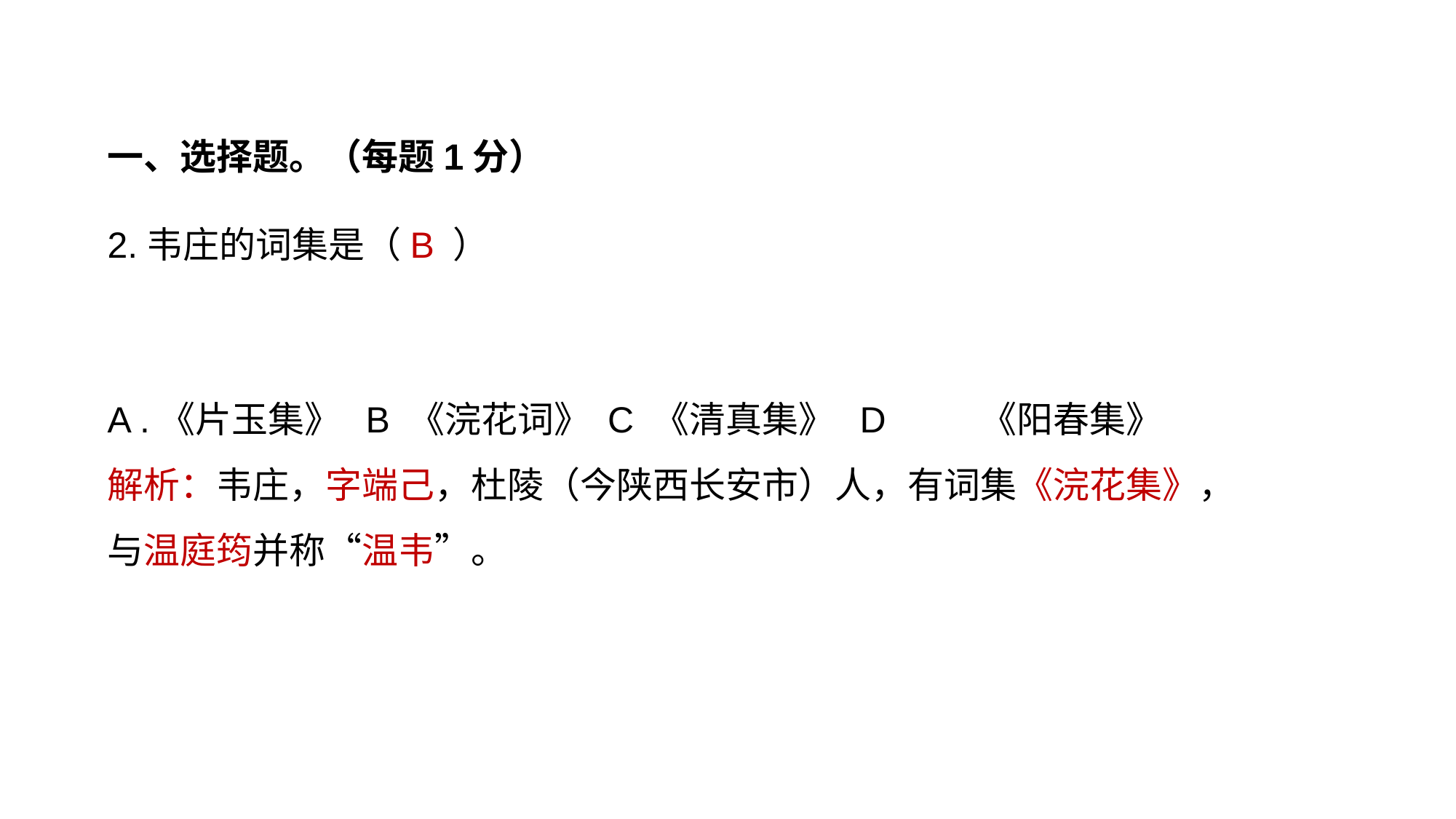

一、选择题。（每题1分）

2.韦庄的词集是（B ）

A .《片玉集》  B 《浣花词》 C 《清真集》  D	《阳春集》
解析：韦庄，字端己，杜陵（今陕西长安市）人，有词集《浣花集》，与温庭筠并称“温韦”。